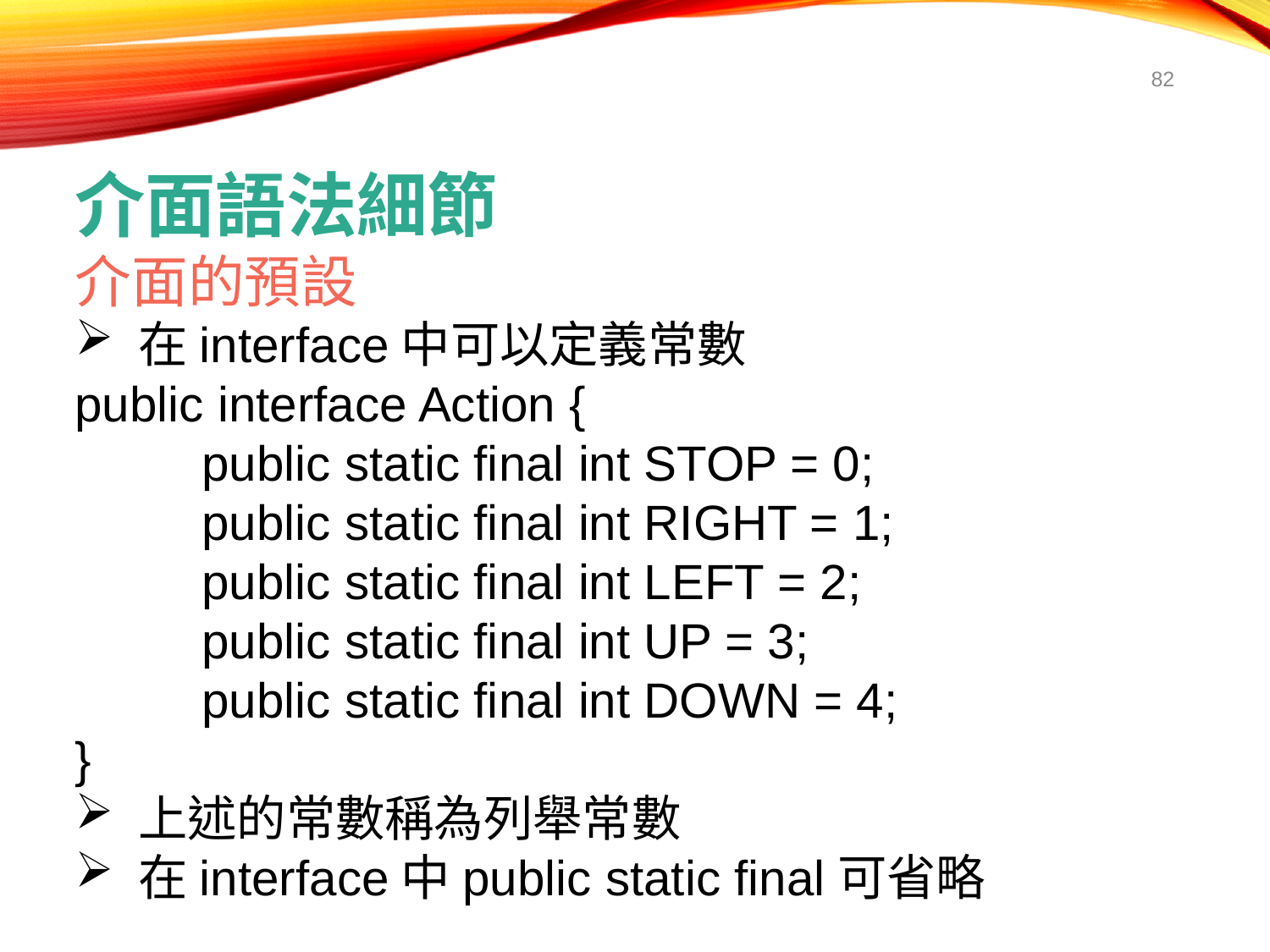

82
介面語法細節
介面的預設
在interface中可以定義常數
public interface Action {
	public static final int STOP = 0;
	public static final int RIGHT = 1;
	public static final int LEFT = 2;
	public static final int UP = 3;
	public static final int DOWN = 4;
}
上述的常數稱為列舉常數
在interface中public static final可省略